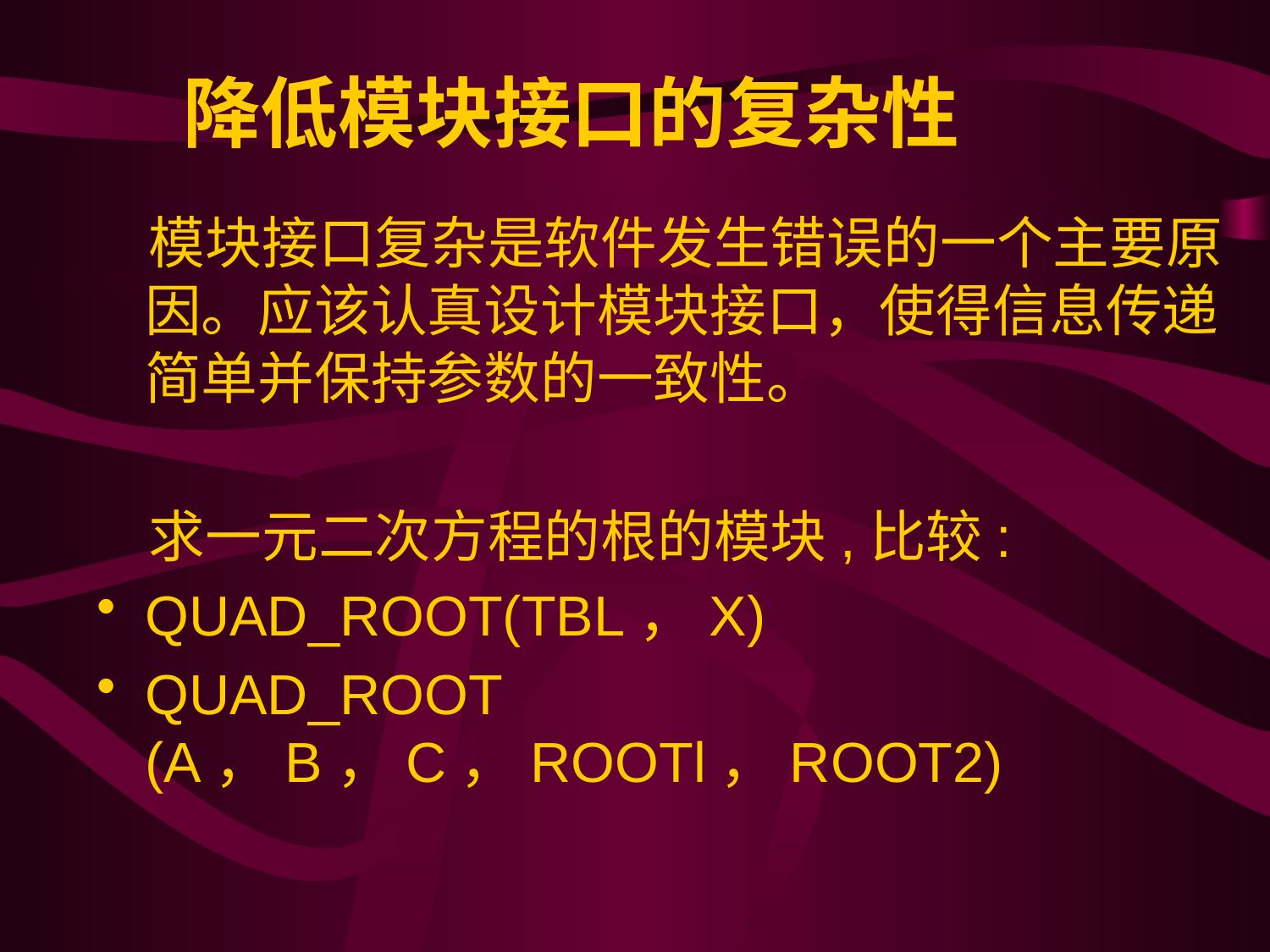

# 降低模块接口的复杂性
   模块接口复杂是软件发生错误的一个主要原因。应该认真设计模块接口，使得信息传递简单并保持参数的一致性。

   求一元二次方程的根的模块,比较:
QUAD_ROOT(TBL，X)
QUAD_ROOT (A，B，C，ROOTl，ROOT2)

163